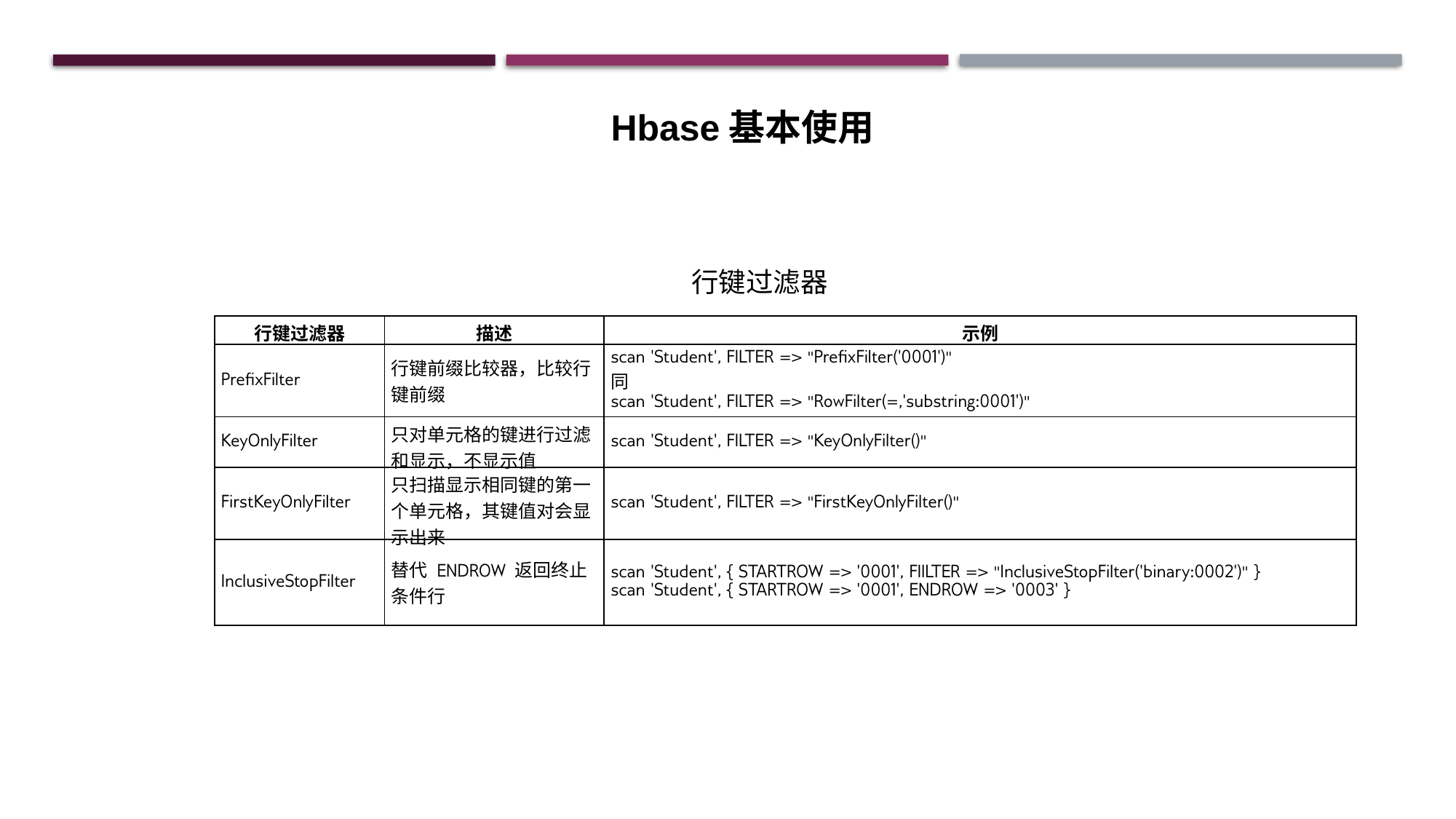

Hbase基本使用
 行键过滤器
| 行键过滤器 | 描述 | 示例 |
| --- | --- | --- |
| PrefixFilter | 行键前缀比较器，比较行键前缀 | scan 'Student', FILTER => "PrefixFilter('0001')" 同 scan 'Student', FILTER => "RowFilter(=,'substring:0001')" |
| KeyOnlyFilter | 只对单元格的键进行过滤和显示，不显示值 | scan 'Student', FILTER => "KeyOnlyFilter()" |
| FirstKeyOnlyFilter | 只扫描显示相同键的第一个单元格，其键值对会显示出来 | scan 'Student', FILTER => "FirstKeyOnlyFilter()" |
| InclusiveStopFilter | 替代 ENDROW 返回终止条件行 | scan 'Student', { STARTROW => '0001', FIILTER => "InclusiveStopFilter('binary:0002')" } scan 'Student', { STARTROW => '0001', ENDROW => '0003' } |